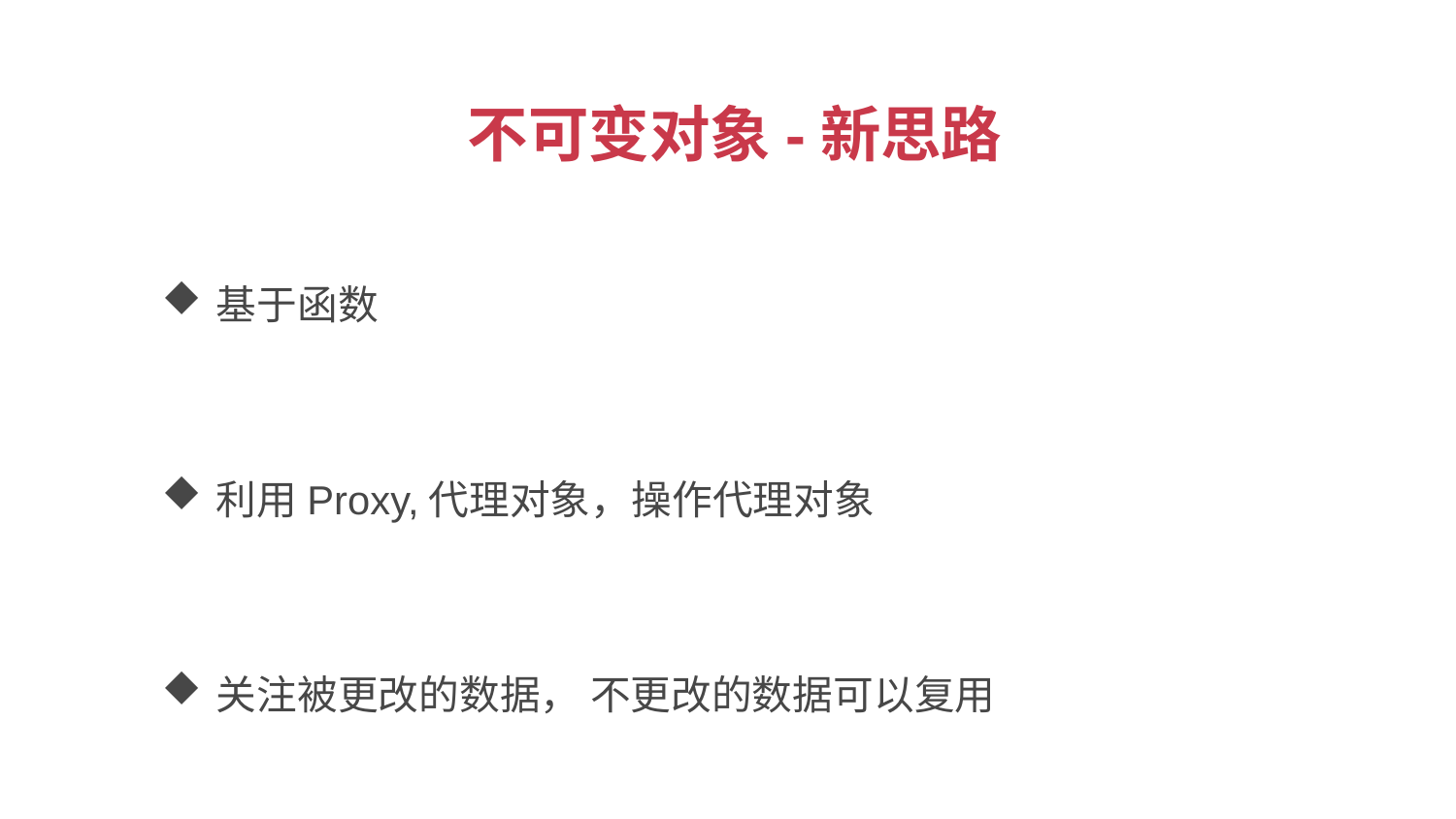

不可变对象-新思路
基于函数
利用Proxy,代理对象，操作代理对象
关注被更改的数据， 不更改的数据可以复用